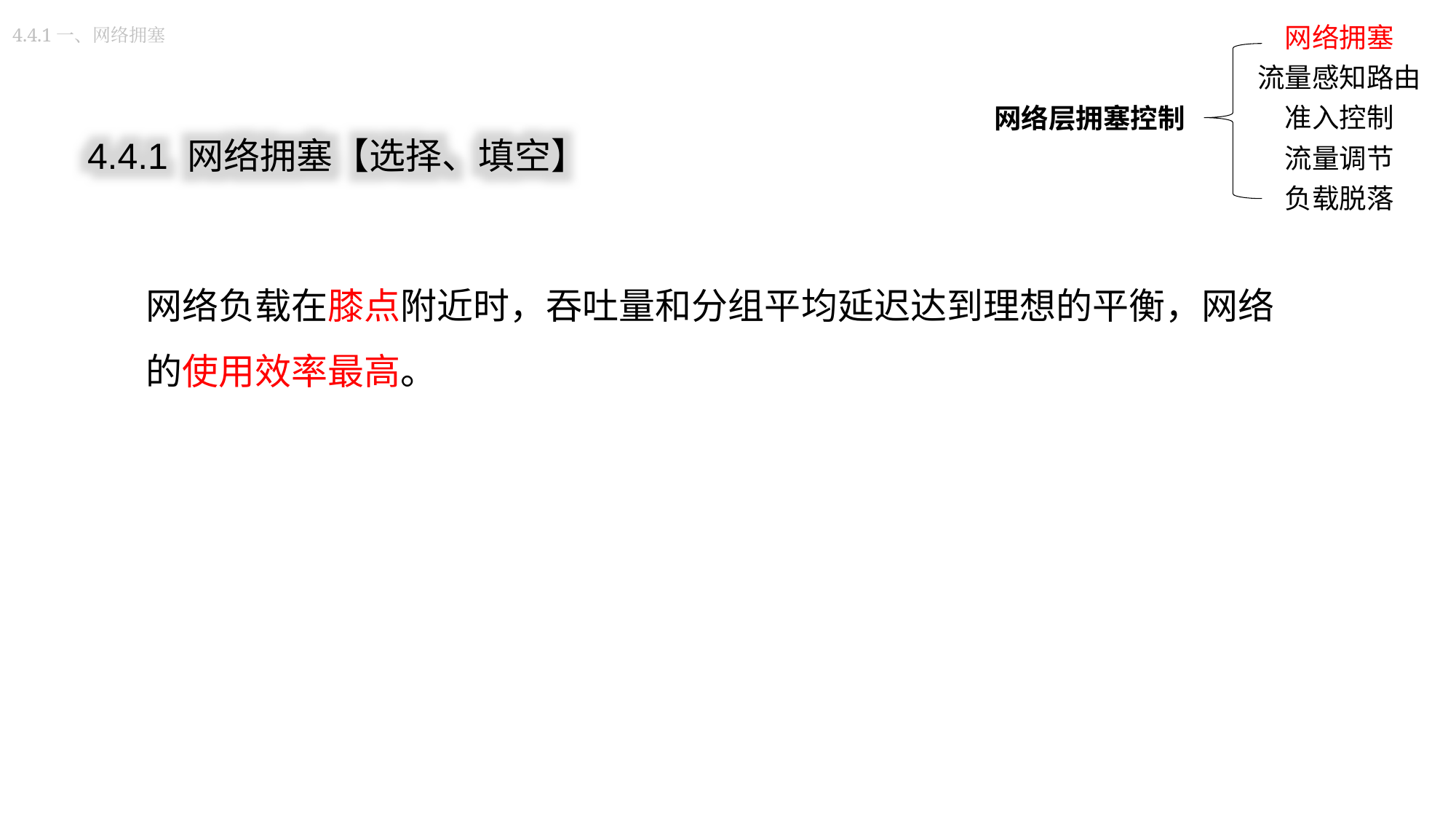

4.4.1一、网络拥塞
网络拥塞

流量感知路由
网络层拥塞控制
准入控制
流量调节
负载脱落
4.4.1 网络拥塞【选择、填空】
网络负载在膝点附近时，吞吐量和分组平均延迟达到理想的平衡，网络的使用效率最高。